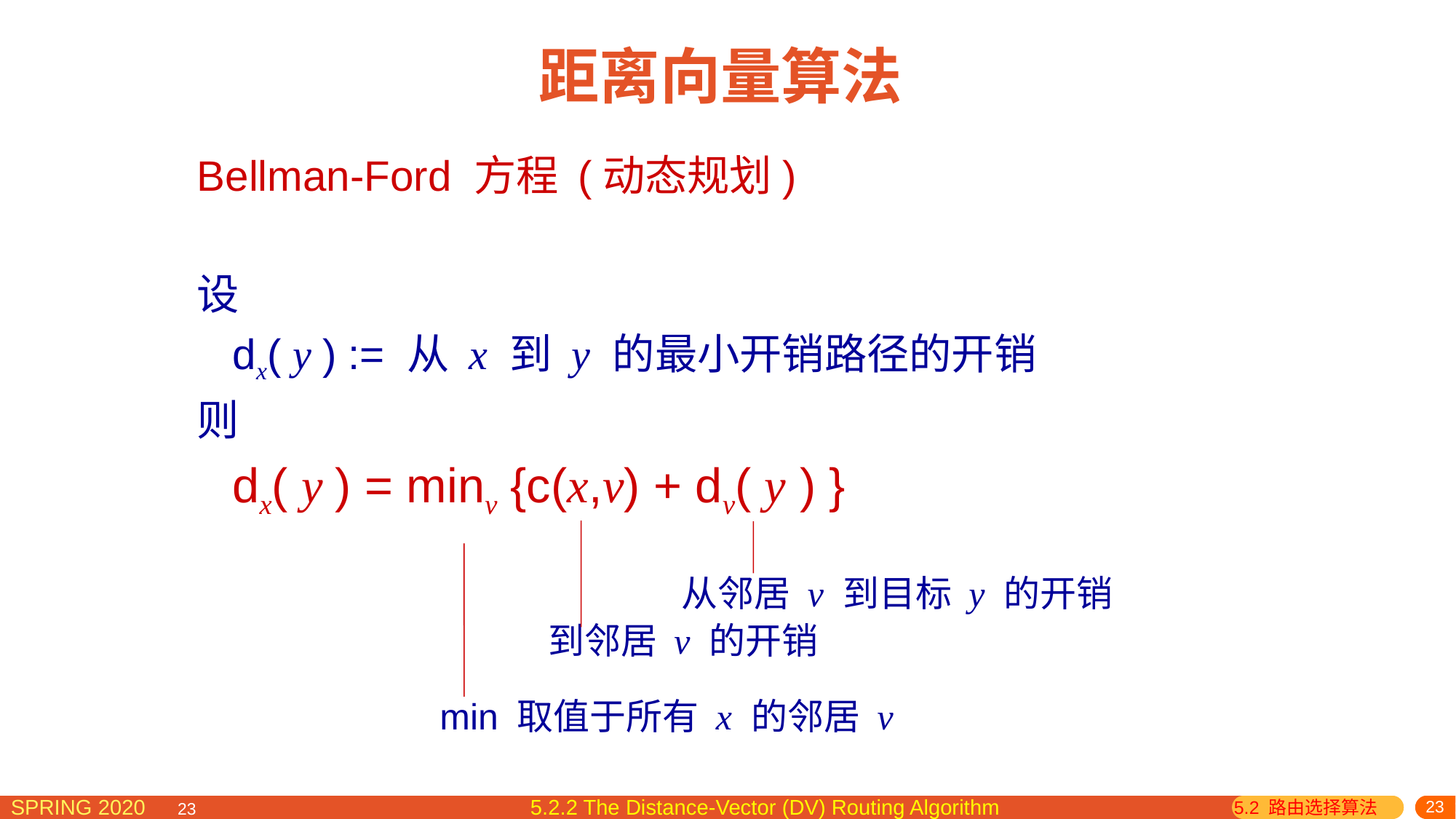

# 距离向量算法
Bellman-Ford 方程 (动态规划)

设
   dx( y ) := 从 x 到 y 的最小开销路径的开销
则
   dx( y ) = minv {c(x,v) + dv( y ) }

从邻居 v 到目标 y 的开销
到邻居 v 的开销
min 取值于所有 x 的邻居 v
5.2.2 The Distance-Vector (DV) Routing Algorithm
5.2 路由选择算法